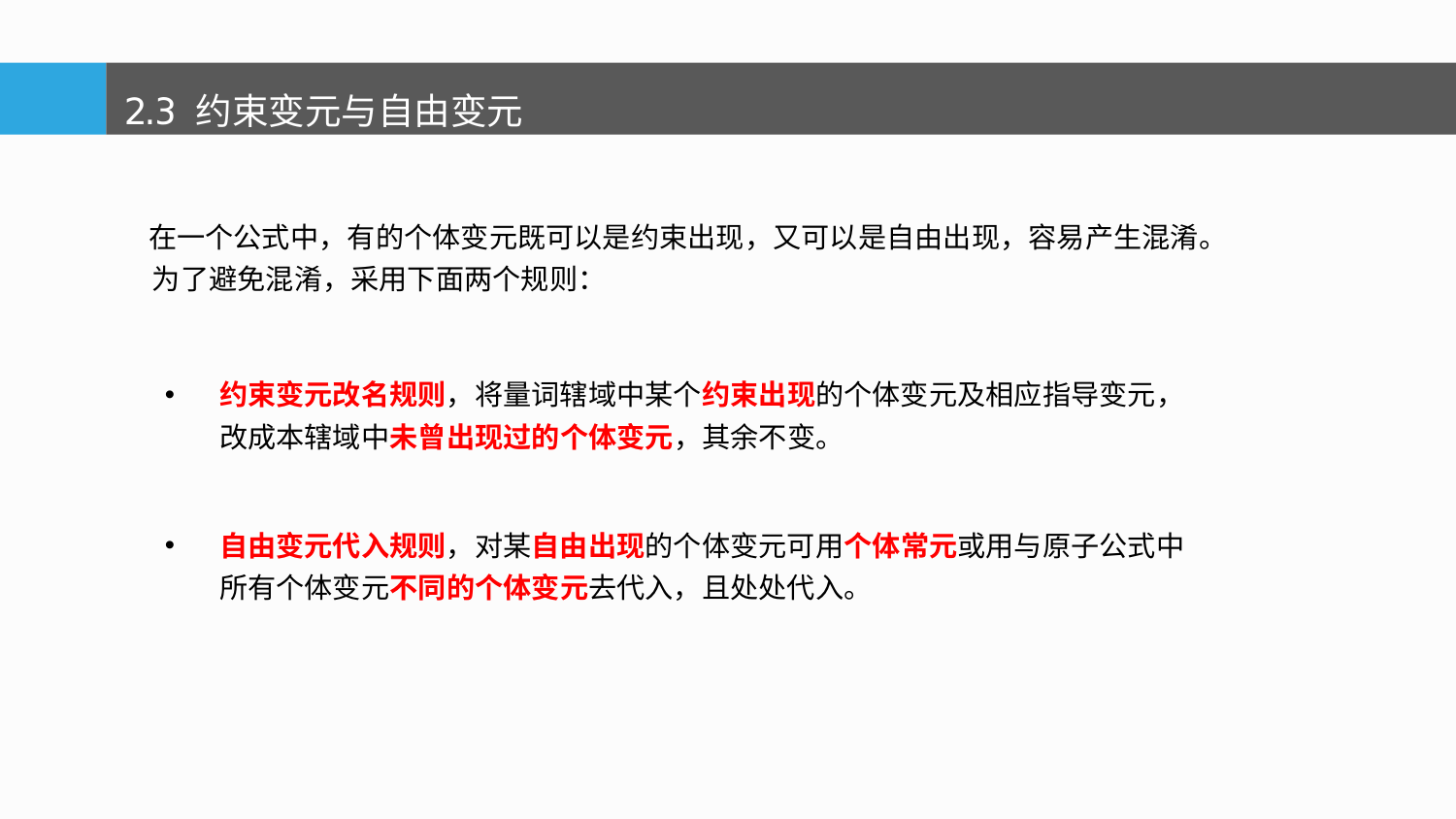

2.3 约束变元与自由变元

       在一个公式中，有的个体变元既可以是约束出现，又可以是自由出现，容易产生混淆。为了避免混淆，采用下面两个规则：
约束变元改名规则，将量词辖域中某个约束出现的个体变元及相应指导变元， 改成本辖域中未曾出现过的个体变元，其余不变。

自由变元代入规则，对某自由出现的个体变元可用个体常元或用与原子公式中 所有个体变元不同的个体变元去代入，且处处代入。